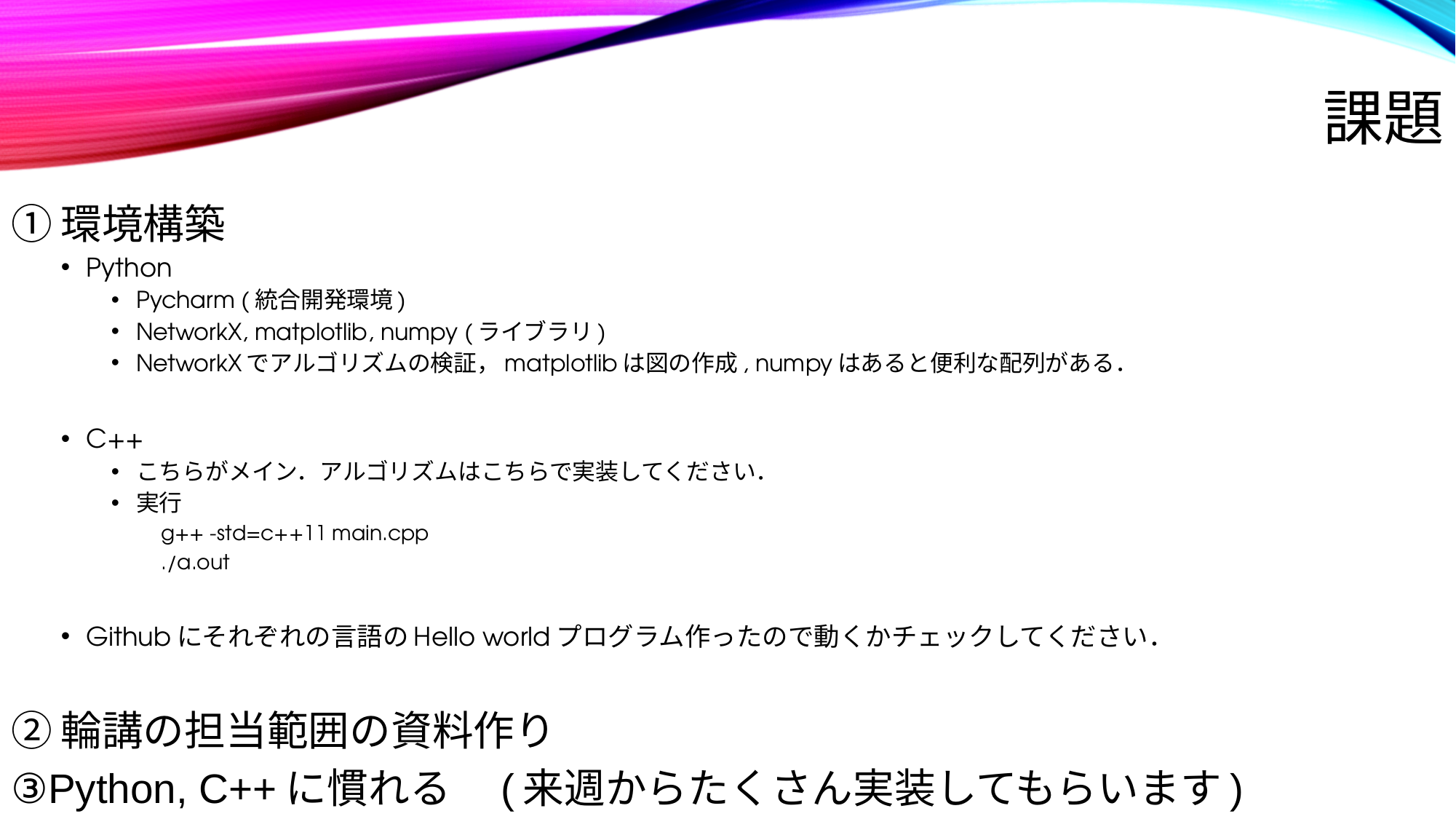

# 課題
①環境構築
Python
Pycharm (統合開発環境)
NetworkX, matplotlib, numpy (ライブラリ)
NetworkXでアルゴリズムの検証，matplotlibは図の作成, numpyはあると便利な配列がある．

C++
こちらがメイン．アルゴリズムはこちらで実装してください．
実行
g++ -std=c++11 main.cpp
./a.out

Githubにそれぞれの言語のHello worldプログラム作ったので動くかチェックしてください．

②輪講の担当範囲の資料作り
③Python, C++に慣れる　(来週からたくさん実装してもらいます)